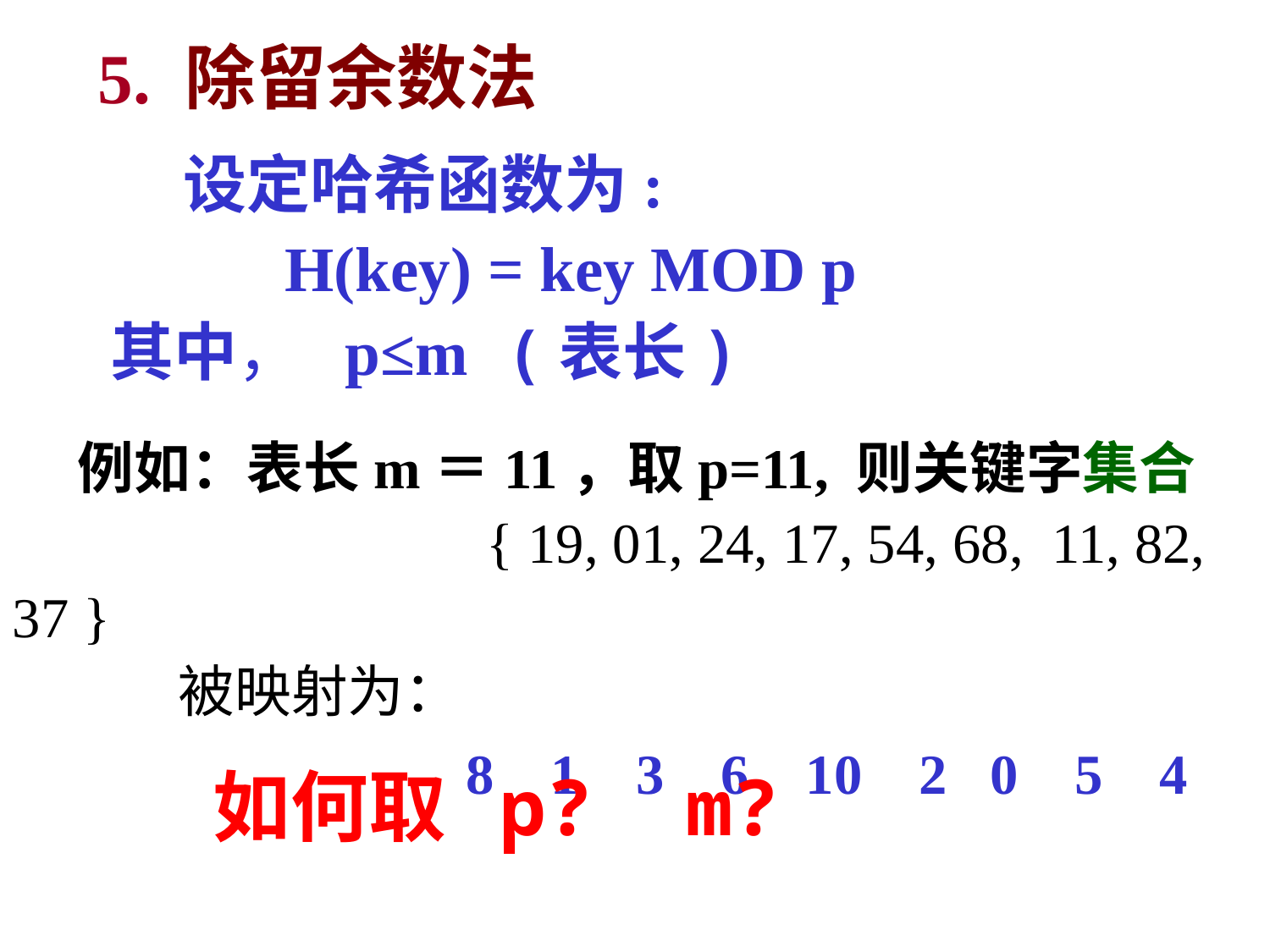

5. 除留余数法
    设定哈希函数为:
           H(key) = key MOD p
其中，  p≤m (表长)
    例如：表长m＝11，取p=11, 则关键字集合
              { 19, 01, 24, 17, 54, 68,  11, 82, 37 }
            被映射为：
                                8    1    3    6    10    2   0    5    4
如何取  p?  m?